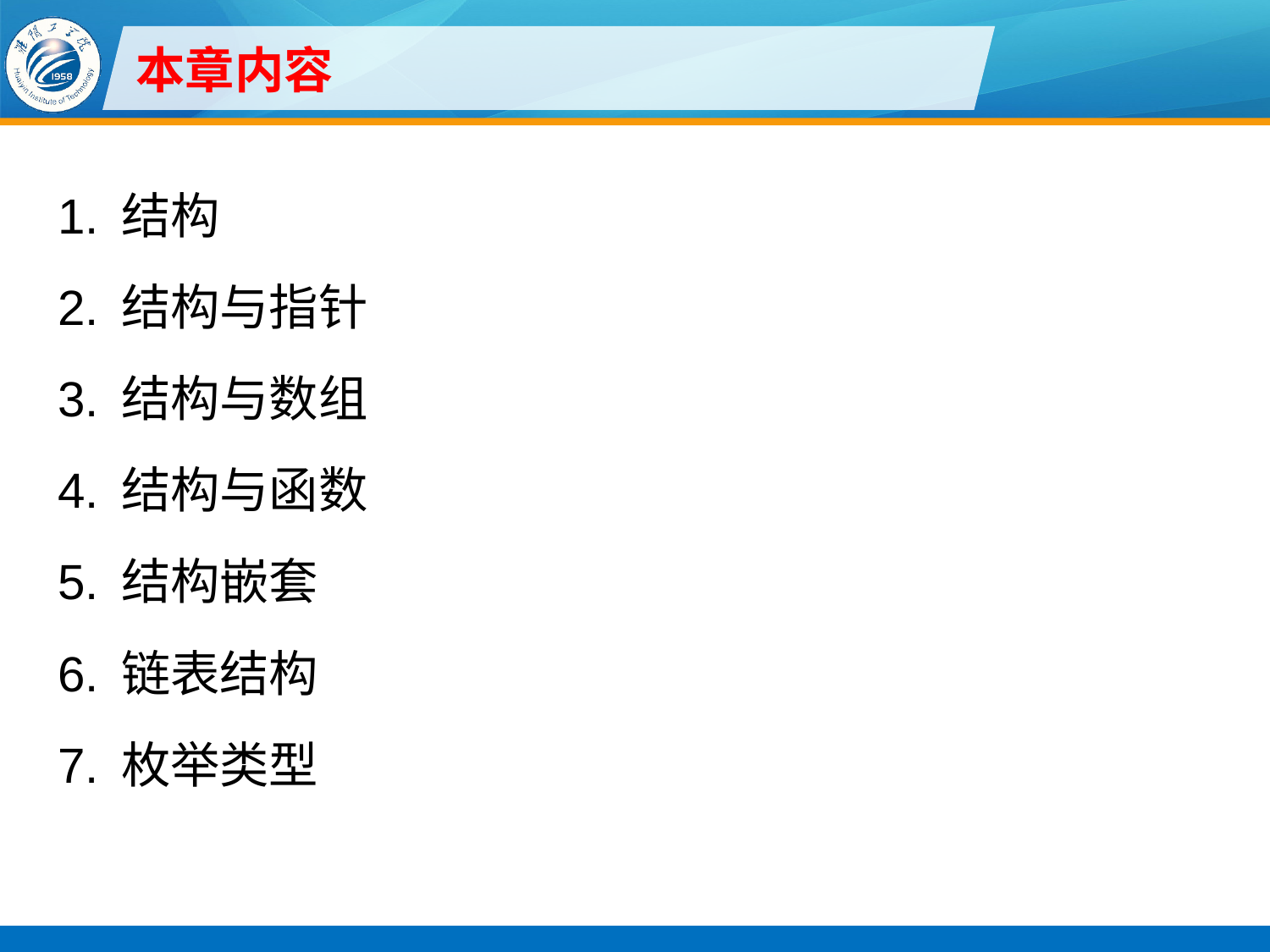

# 本章内容
结构
结构与指针
结构与数组
结构与函数
结构嵌套
链表结构
枚举类型